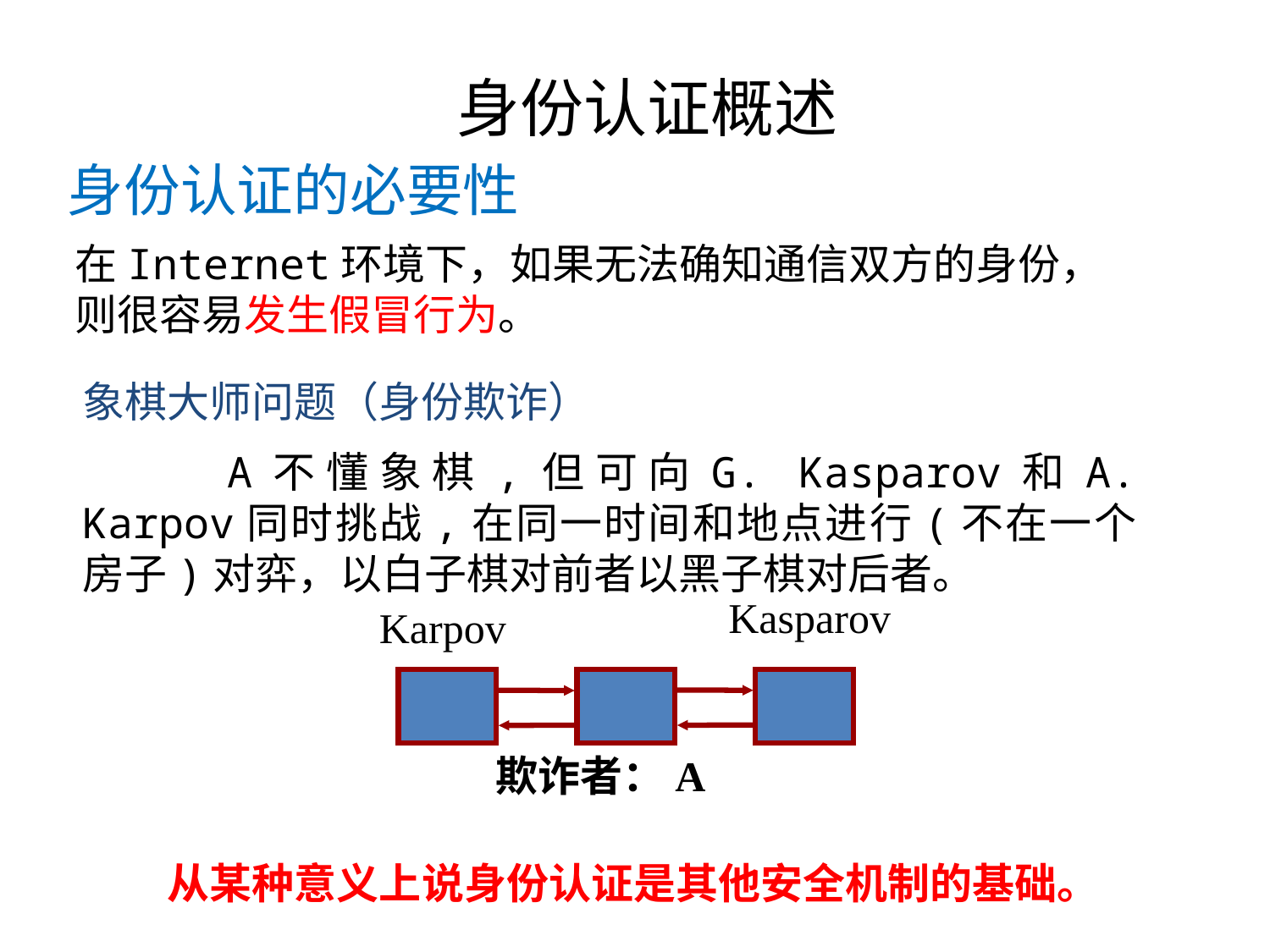

# 身份认证概述
身份认证的必要性
在Internet环境下，如果无法确知通信双方的身份，则很容易发生假冒行为。
象棋大师问题（身份欺诈）
    A不懂象棋,但可向G. Kasparov和A. Karpov同时挑战,在同一时间和地点进行(不在一个房子)对弈，以白子棋对前者以黑子棋对后者。
Kasparov
Karpov

欺诈者：A

从某种意义上说身份认证是其他安全机制的基础。